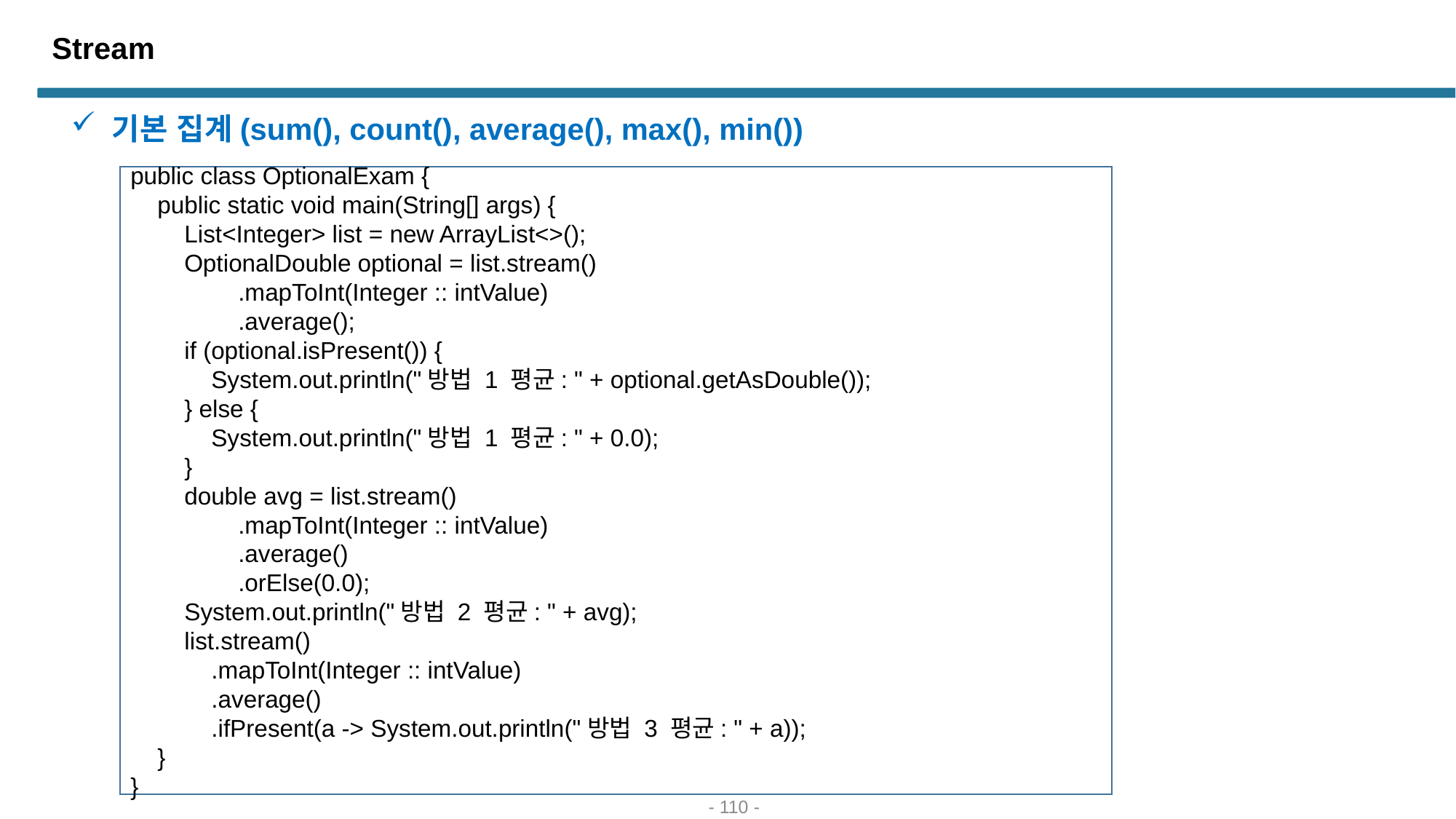

# Stream
기본 집계(sum(), count(), average(), max(), min())
public class OptionalExam {
    public static void main(String[] args) {
        List<Integer> list = new ArrayList<>();
        OptionalDouble optional = list.stream()
                .mapToInt(Integer :: intValue)
                .average();
        if (optional.isPresent()) {
            System.out.println("방법 1 평균: " + optional.getAsDouble());
        } else {
            System.out.println("방법 1 평균: " + 0.0);
        }
        double avg = list.stream()
                .mapToInt(Integer :: intValue)
                .average()
                .orElse(0.0);
        System.out.println("방법 2 평균: " + avg);
        list.stream()
            .mapToInt(Integer :: intValue)
            .average()
            .ifPresent(a -> System.out.println("방법 3 평균: " + a));
    }
}
- 110 -